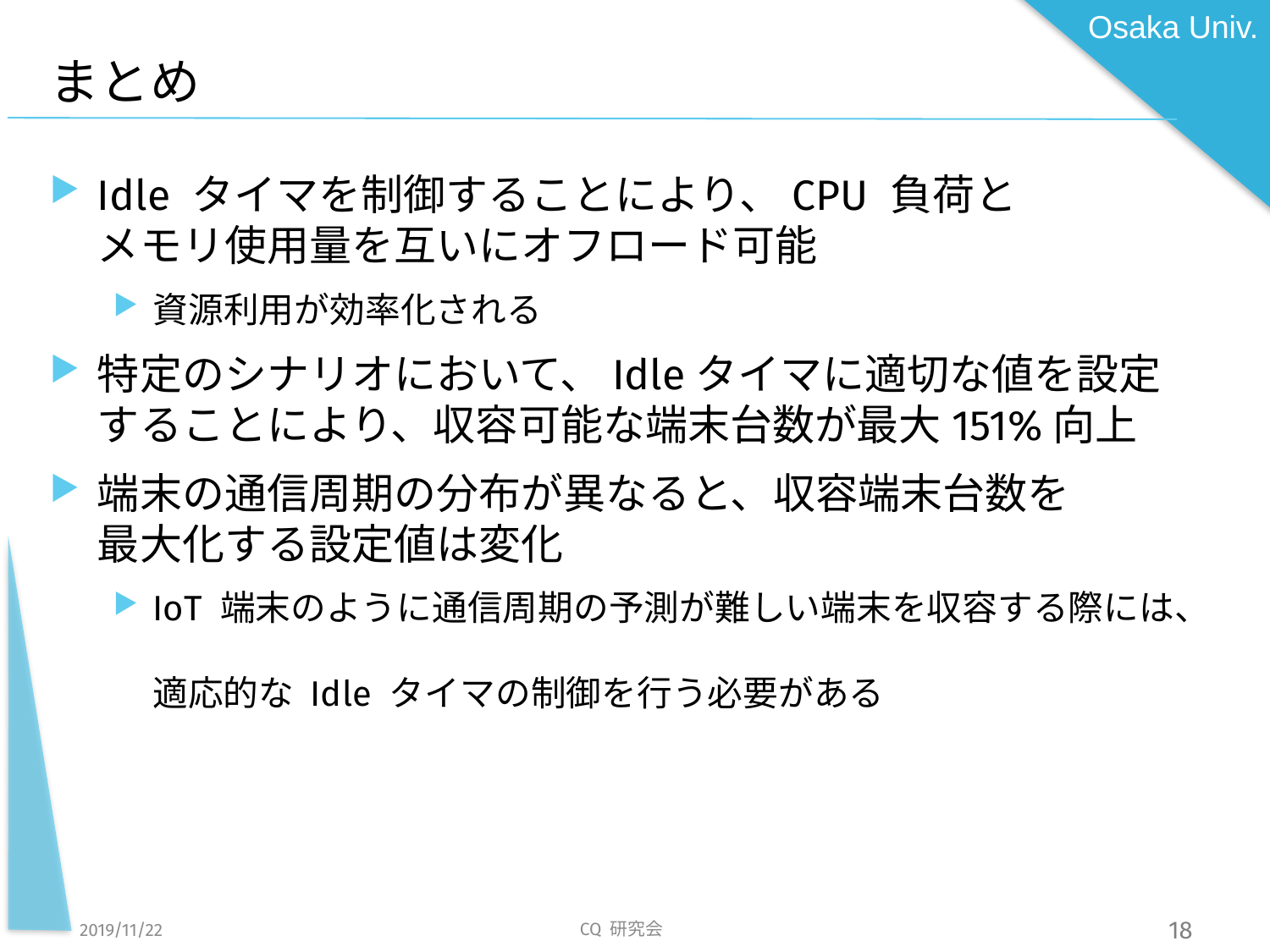

# まとめ
Idle タイマを制御することにより、CPU 負荷と
メモリ使用量を互いにオフロード可能
資源利用が効率化される
特定のシナリオにおいて、Idleタイマに適切な値を設定することにより、収容可能な端末台数が最大151%向上
端末の通信周期の分布が異なると、収容端末台数を
最大化する設定値は変化
IoT 端末のように通信周期の予測が難しい端末を収容する際には、
適応的な Idle タイマの制御を行う必要がある

CQ 研究会
2019/11/22
18